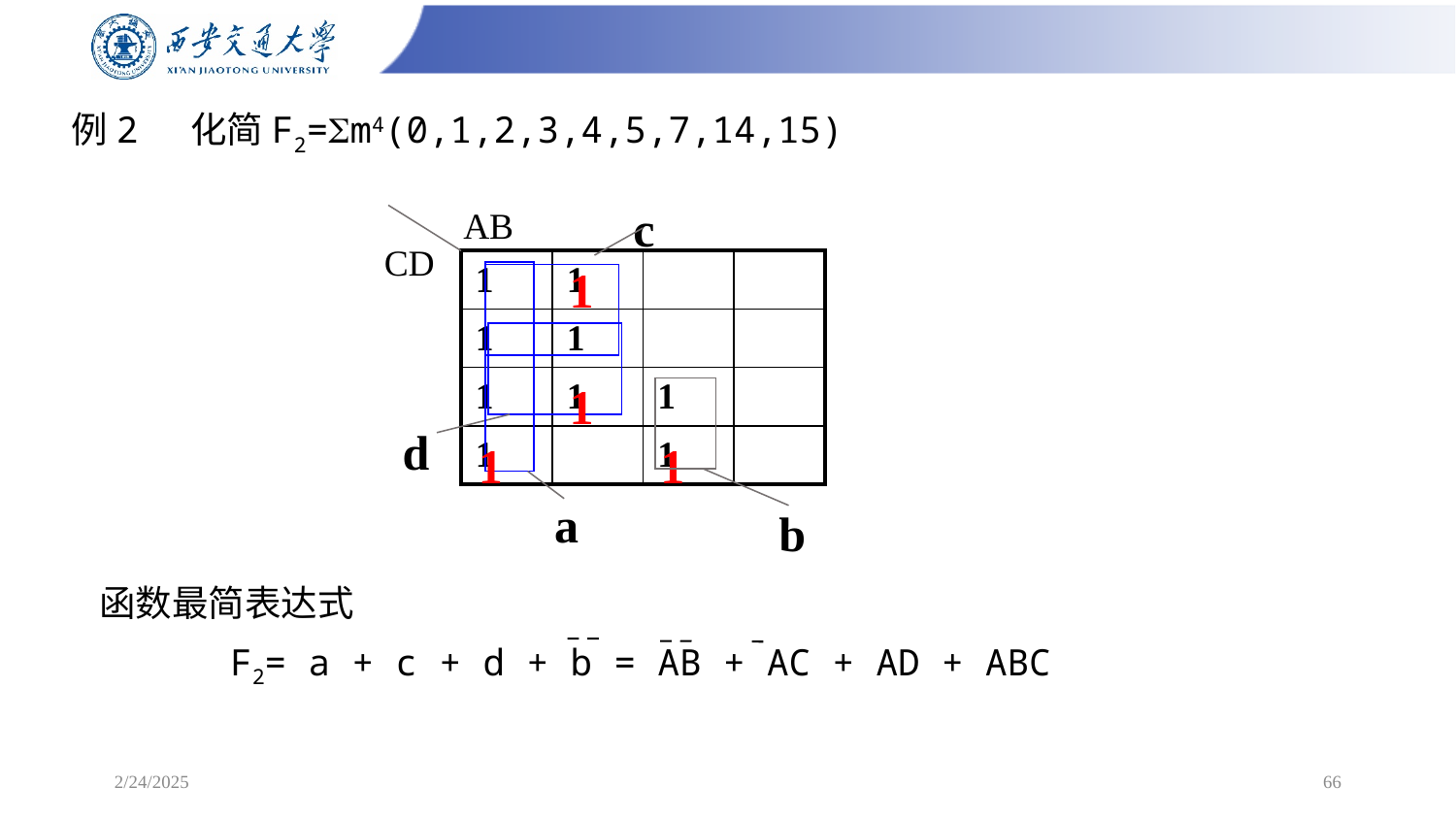

# 例2  化简F2=Σm4(0,1,2,3,4,5,7,14,15)
c

AB

CD
| 1 | 1 |  |  |
| --- | --- | --- | --- |
| 1 | 1 |  |  |
| 1 | 1 | 1 |  |
| 1 |  | 1 |  |
1

a

d

1

b
1
1
函数最简表达式
      F2= a + c + d + b = AB + AC + AD + ABC

2/24/2025
66